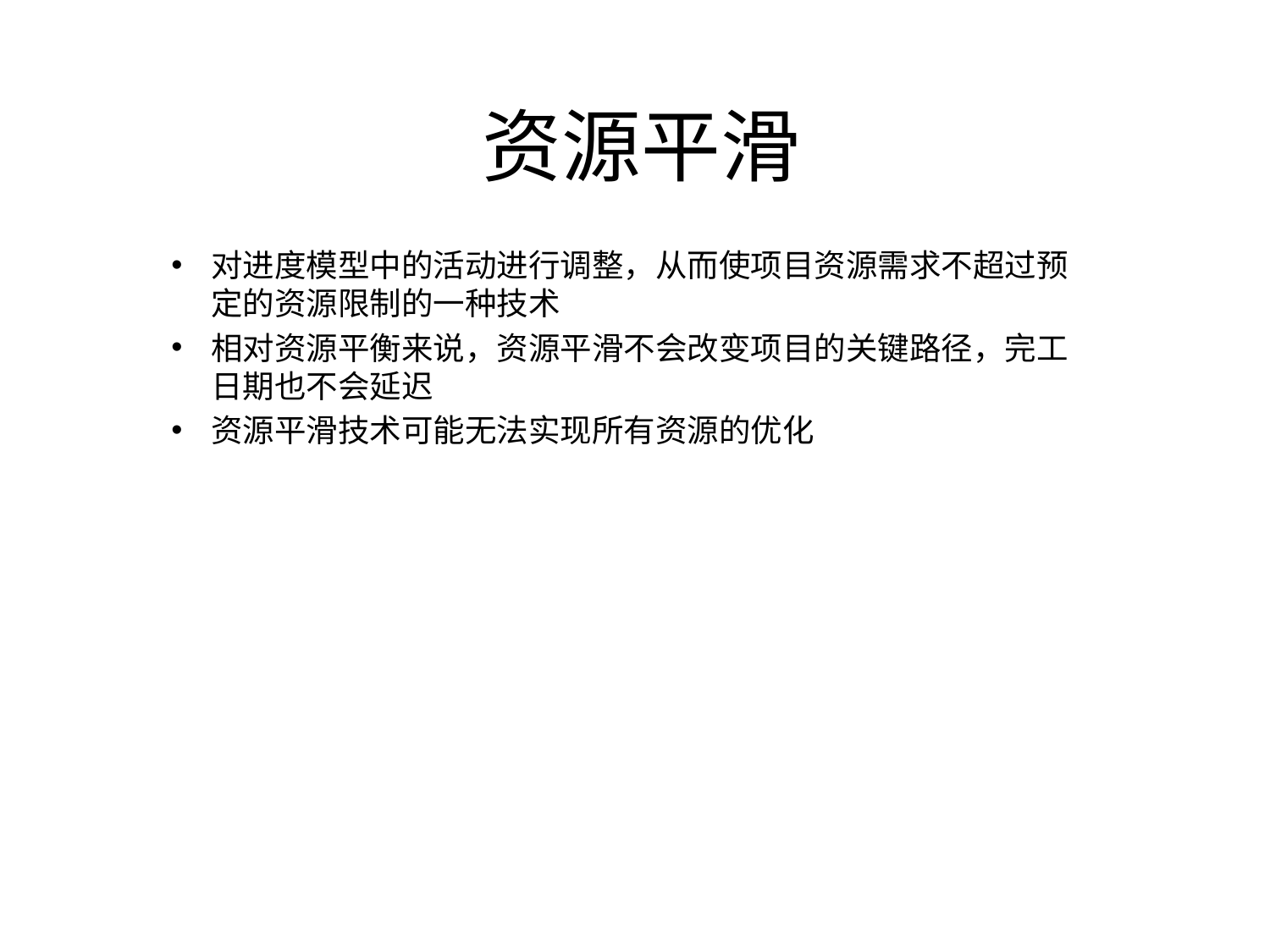

# 资源平滑
对进度模型中的活动进行调整，从而使项目资源需求不超过预定的资源限制的一种技术
相对资源平衡来说，资源平滑不会改变项目的关键路径，完工日期也不会延迟
资源平滑技术可能无法实现所有资源的优化